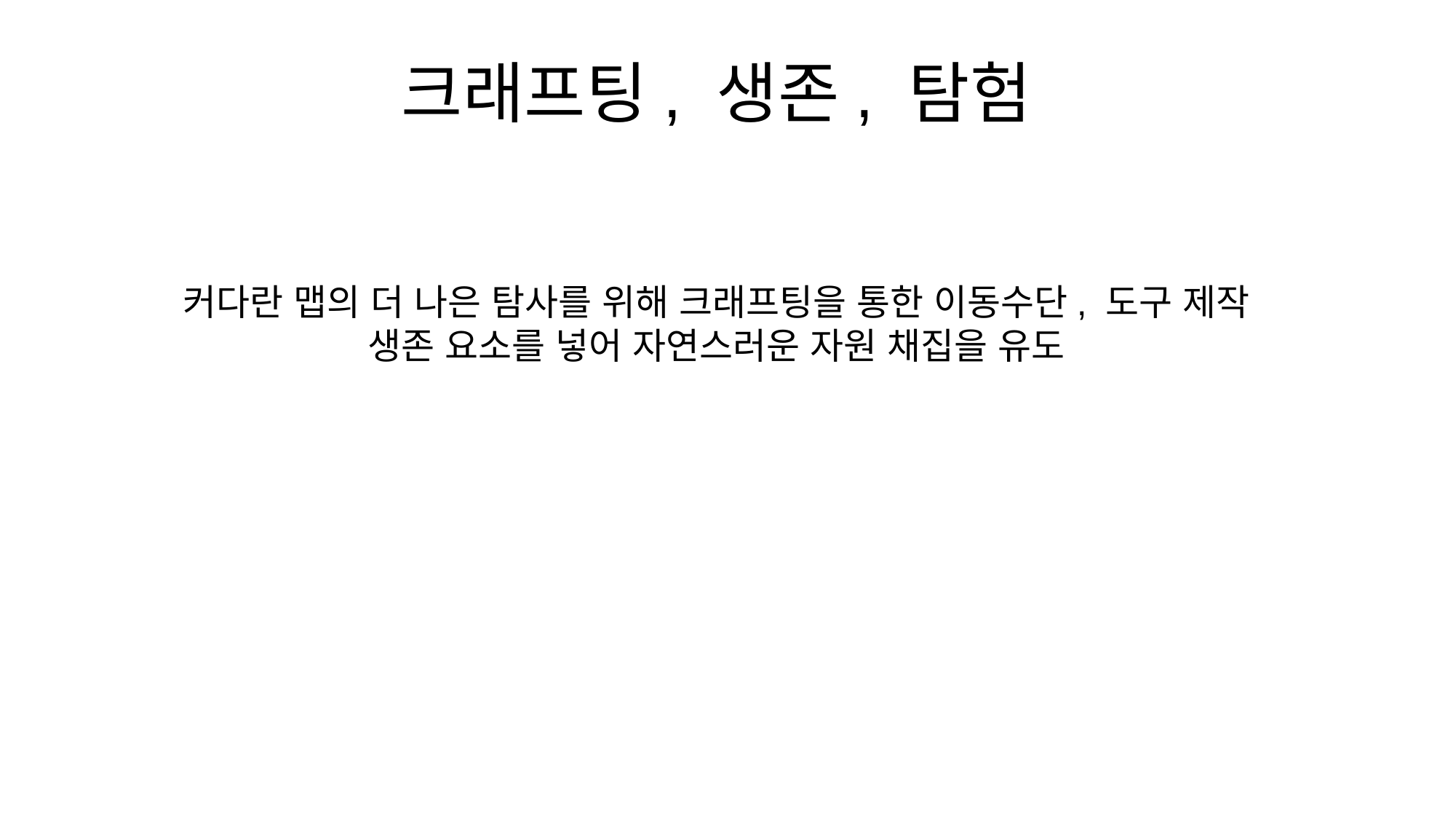

크래프팅, 생존, 탐험
커다란 맵의 더 나은 탐사를 위해 크래프팅을 통한 이동수단, 도구 제작
생존 요소를 넣어 자연스러운 자원 채집을 유도